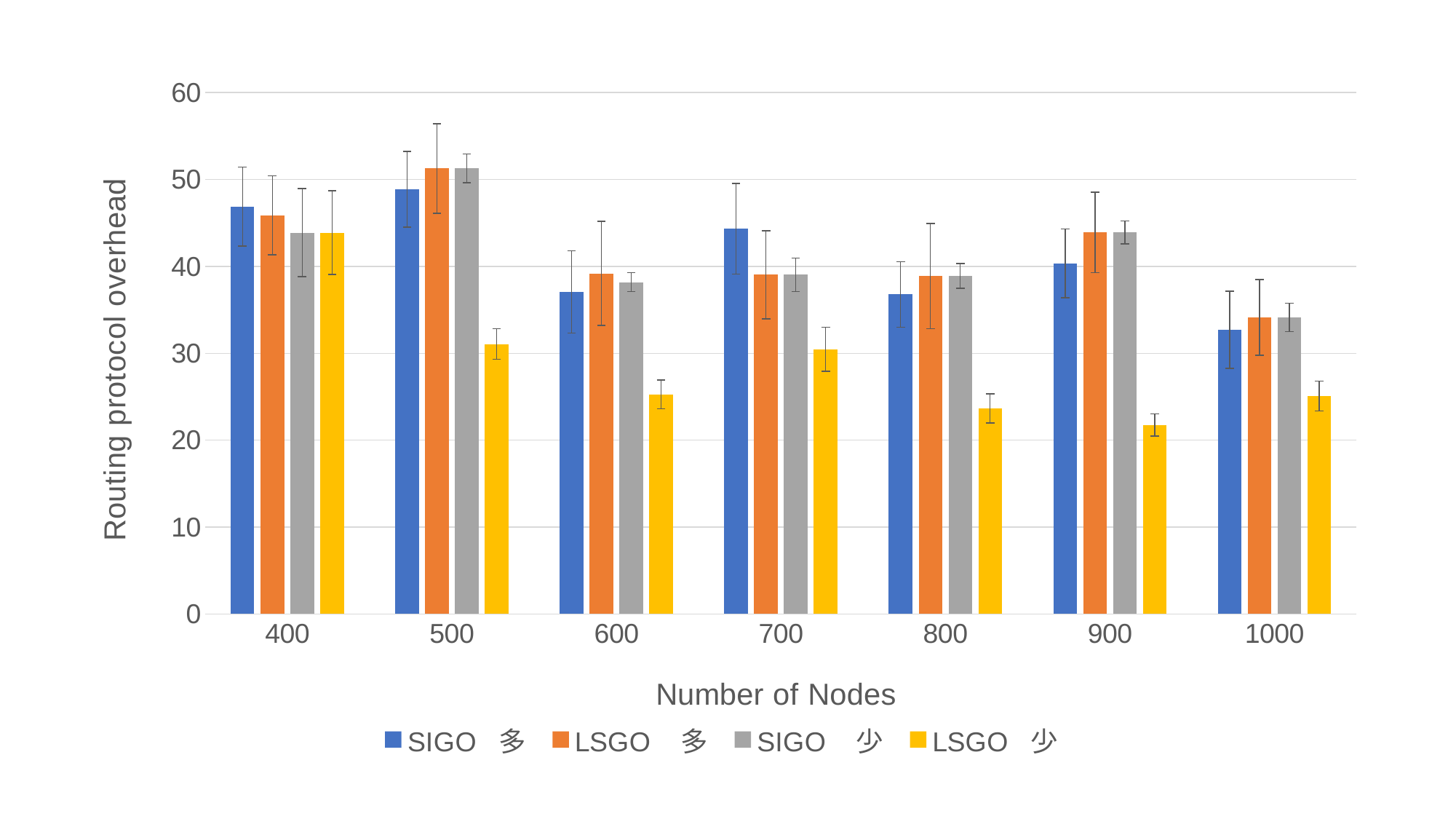

### Chart

| Category | SIGO  多 | LSGO   多 | SIGO   少 | LSGO  少 |
|---|---|---|---|---|
| 400 | 46.88 | 45.88 | 43.88 | 43.88 |
| 500 | 48.875099999999996 | 51.27 | 51.27 | 31.065000000000005 |
| 600 | 37.07 | 39.190000000000005 | 38.190000000000005 | 25.261000000000003 |
| 700 | 44.33 | 39.034 | 39.034 | 30.466999999999995 |
| 800 | 36.769999999999996 | 38.89300000000001 | 38.89300000000001 | 23.67 |
| 900 | 40.35 | 43.9075 | 43.9075 | 21.753000000000004 |
| 1000 | 32.695 | 34.14 | 34.14 | 25.095570000000002 |